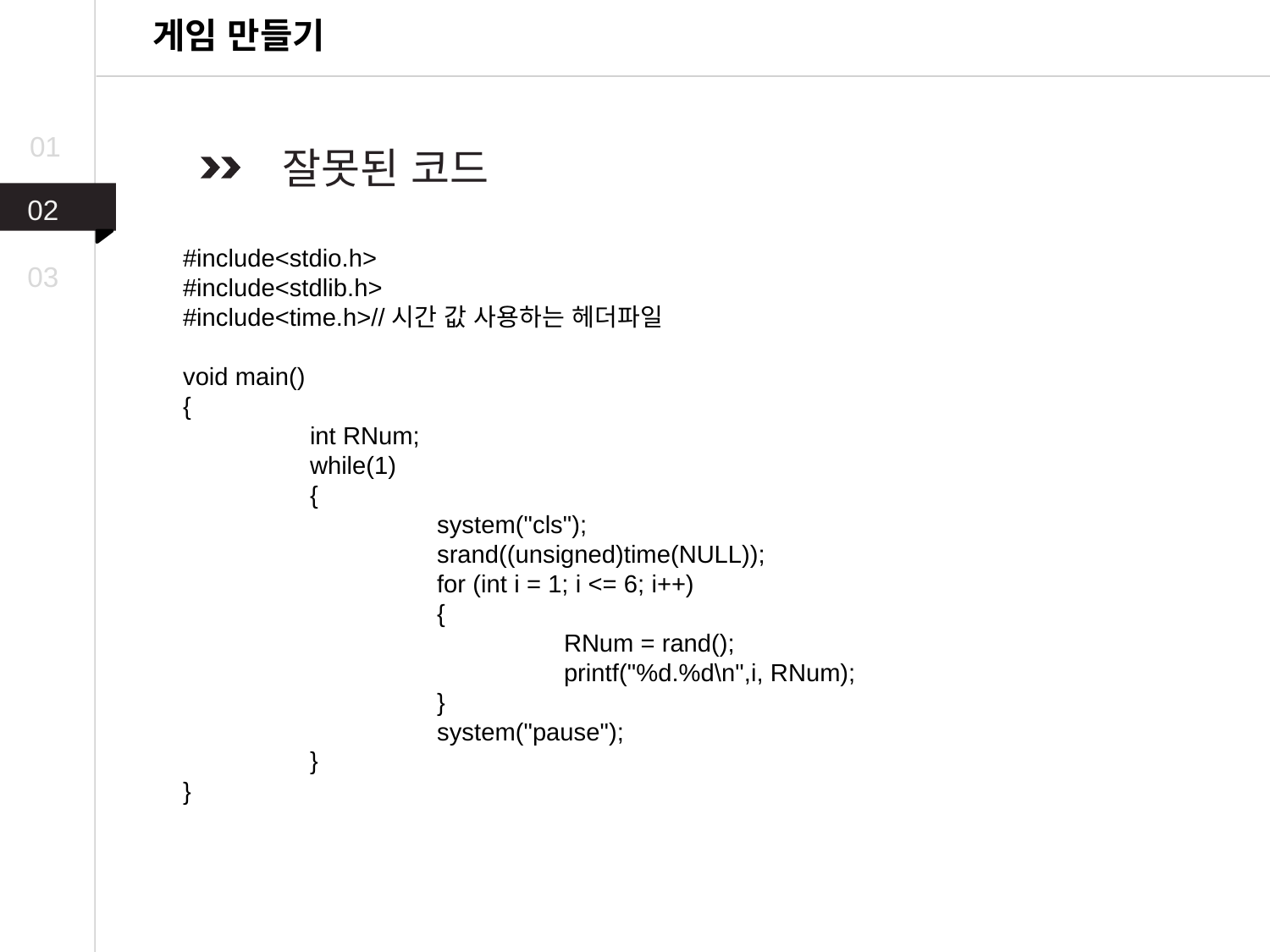

게임 만들기
01
  잘못된 코드

02

#include<stdio.h>
#include<stdlib.h>
#include<time.h>//시간 값 사용하는 헤더파일

void main()
{
	int RNum;
	while(1)
	{
		system("cls");
		srand((unsigned)time(NULL));
		for (int i = 1; i <= 6; i++)
		{
			RNum = rand();
			printf("%d.%d\n",i, RNum);
		}
		system("pause");
	}
}
03